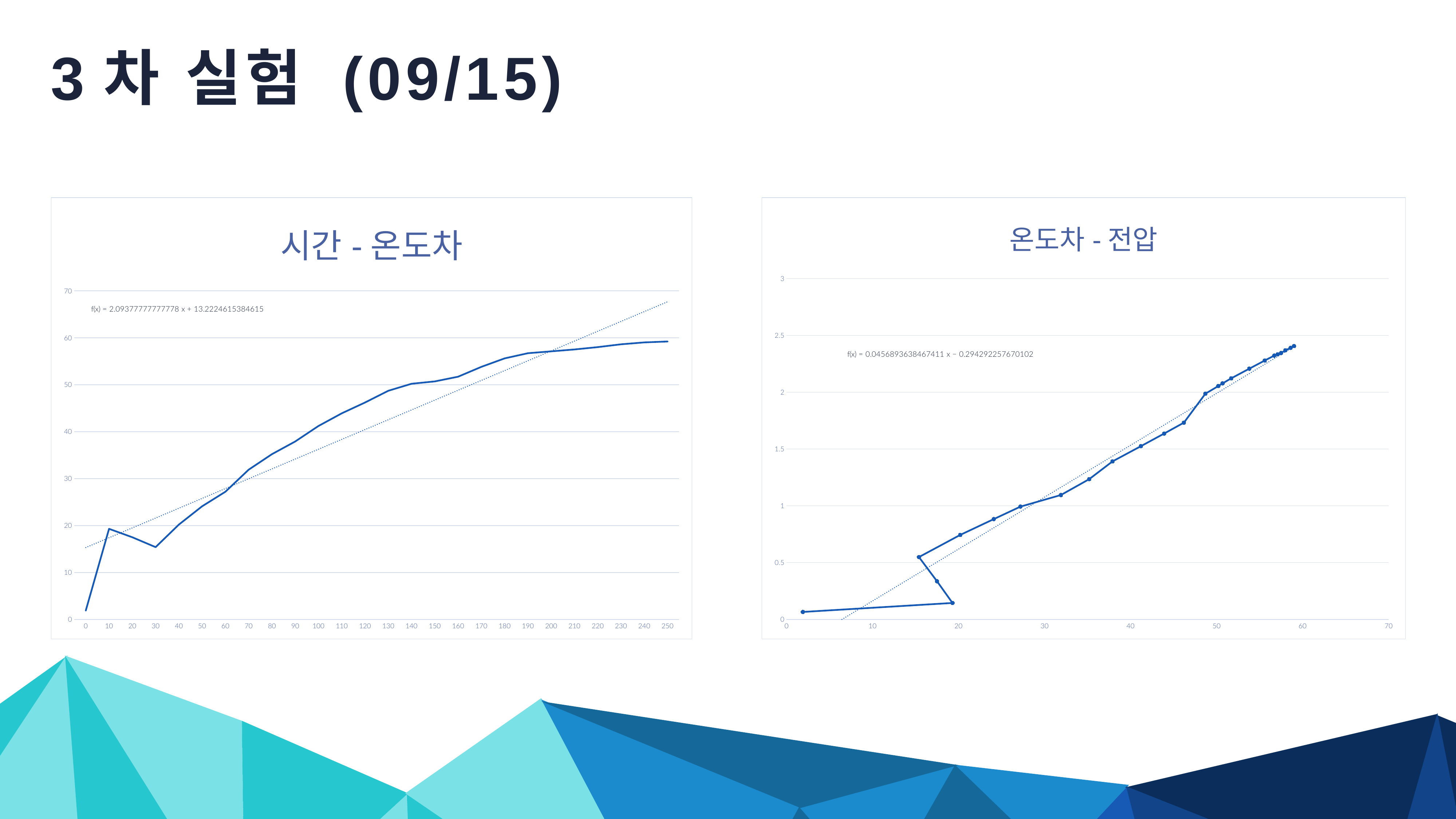

3차 실험 (09/15)

### Chart: 온도차-전압

| Category |  |
|---|---|

### Chart: 시간-온도차

| Category |  |
|---|---|
| 0 | 1.9 |
| 10 | 19.3 |
| 20 | 17.5 |
| 30 | 15.4 |
| 40 | 20.2 |
| 50 | 24.1 |
| 60 | 27.2 |
| 70 | 31.9 |
| 80 | 35.2 |
| 90 | 37.9 |
| 100 | 41.2 |
| 110 | 43.9 |
| 120 | 46.2 |
| 130 | 48.7 |
| 140 | 50.2 |
| 150 | 50.7 |
| 160 | 51.7 |
| 170 | 53.8 |
| 180 | 55.6 |
| 190 | 56.7 |
| 200 | 57.1 |
| 210 | 57.5 |
| 220 | 58.0 |
| 230 | 58.6 |
| 240 | 59.0 |
| 250 | 59.2 |